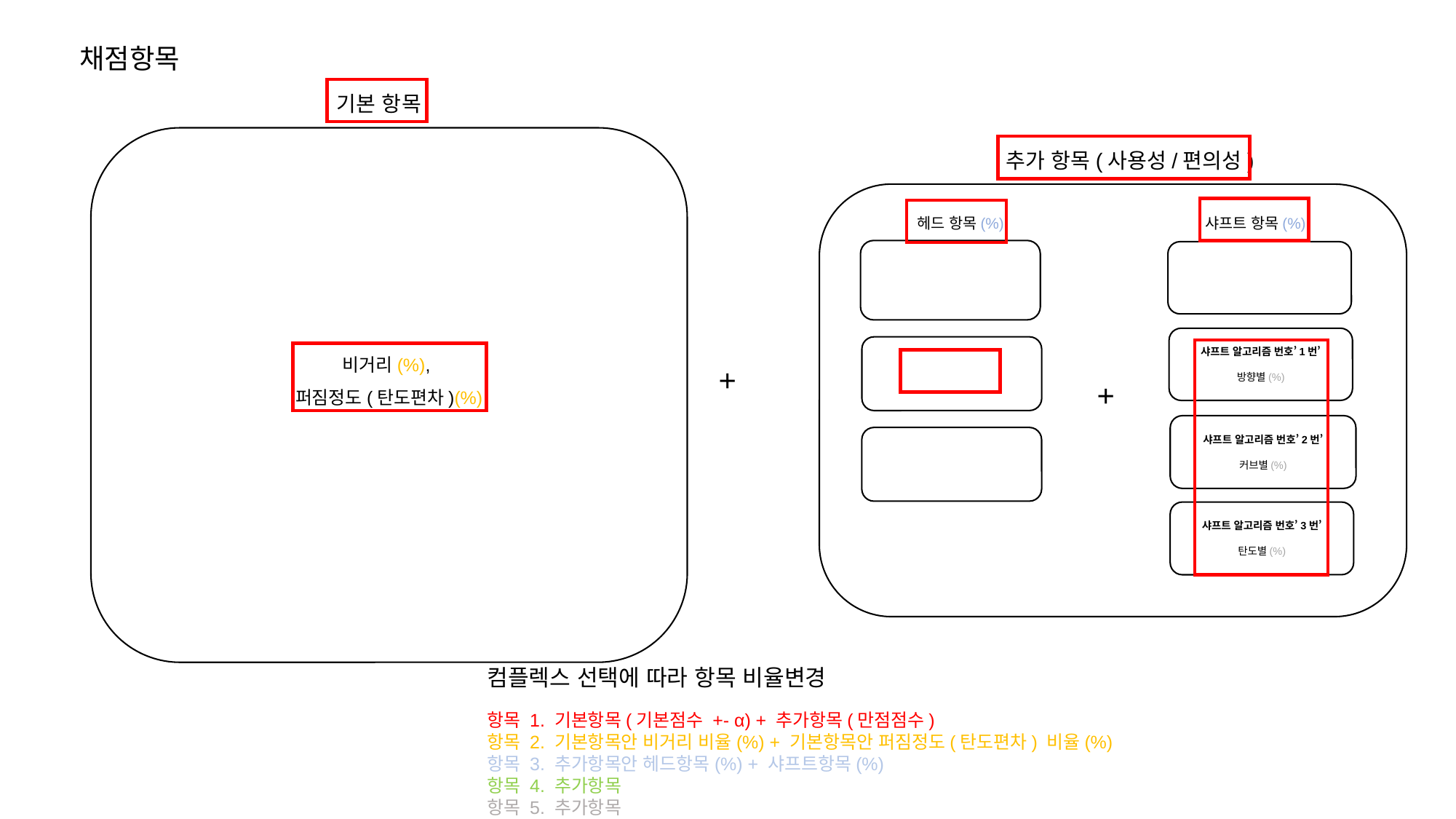

채점항목

기본 항목

비거리(%),
퍼짐정도(탄도편차)(%)

추가 항목(사용성/편의성)

헤드 항목(%)
샤프트 항목(%)

샤프트 알고리즘 번호’1번’

방향별(%)

+
+
샤프트 알고리즘 번호’2번’

커브별(%)

샤프트 알고리즘 번호’3번’

탄도별(%)
컴플렉스 선택에 따라 항목 비율변경

항목 1. 기본항목(기본점수 +- α) + 추가항목(만점점수)
항목 2. 기본항목안 비거리 비율(%) + 기본항목안 퍼짐정도(탄도편차) 비율(%)
항목 3. 추가항목안 헤드항목(%) + 샤프트항목(%)
항목 4. 추가항목
항목 5. 추가항목